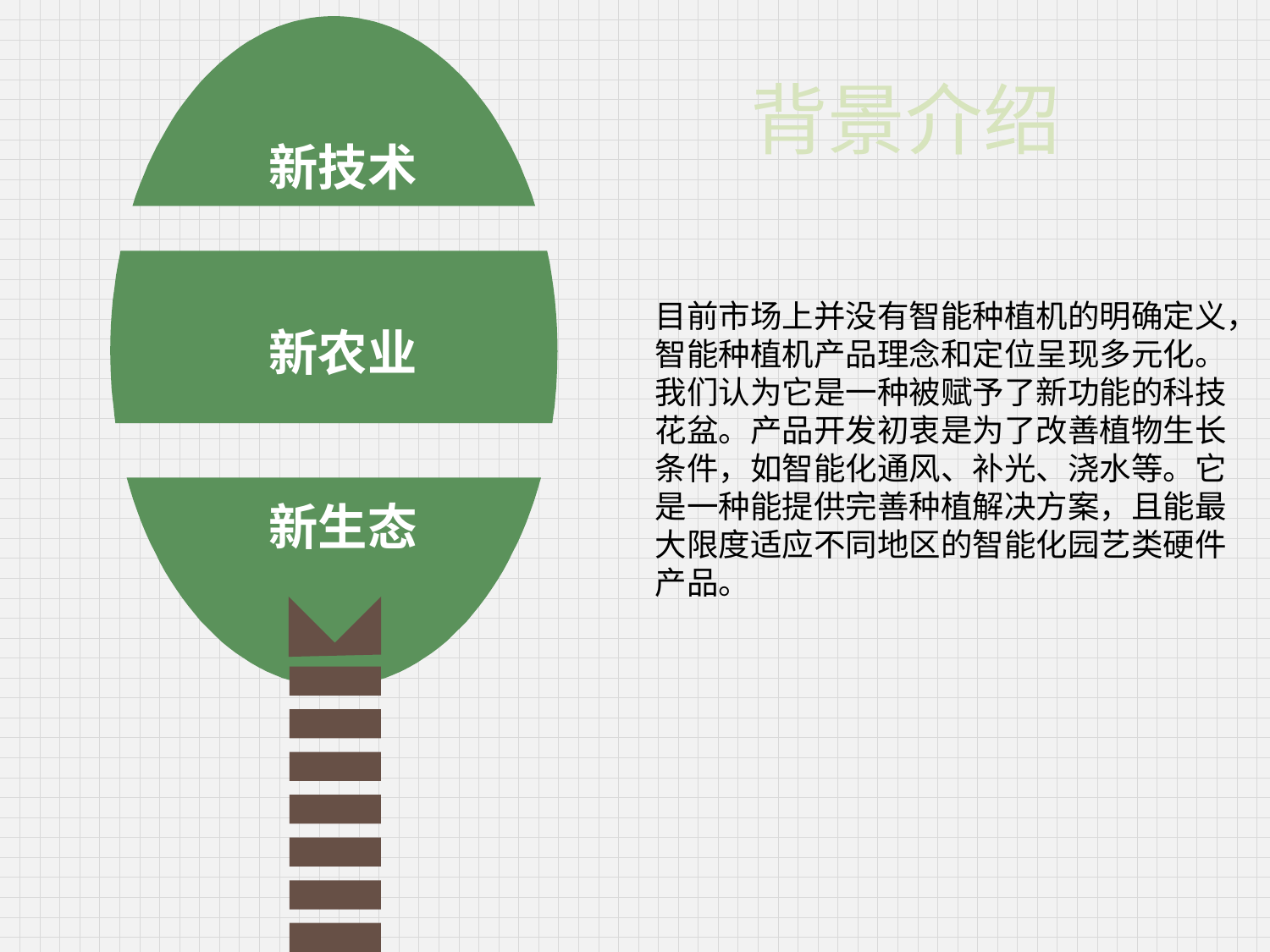

# 背景介绍
新技术
目前市场上并没有智能种植机的明确定义，智能种植机产品理念和定位呈现多元化。我们认为它是一种被赋予了新功能的科技花盆。产品开发初衷是为了改善植物生长条件，如智能化通风、补光、浇水等。它是一种能提供完善种植解决方案，且能最大限度适应不同地区的智能化园艺类硬件产品。
新农业
新生态